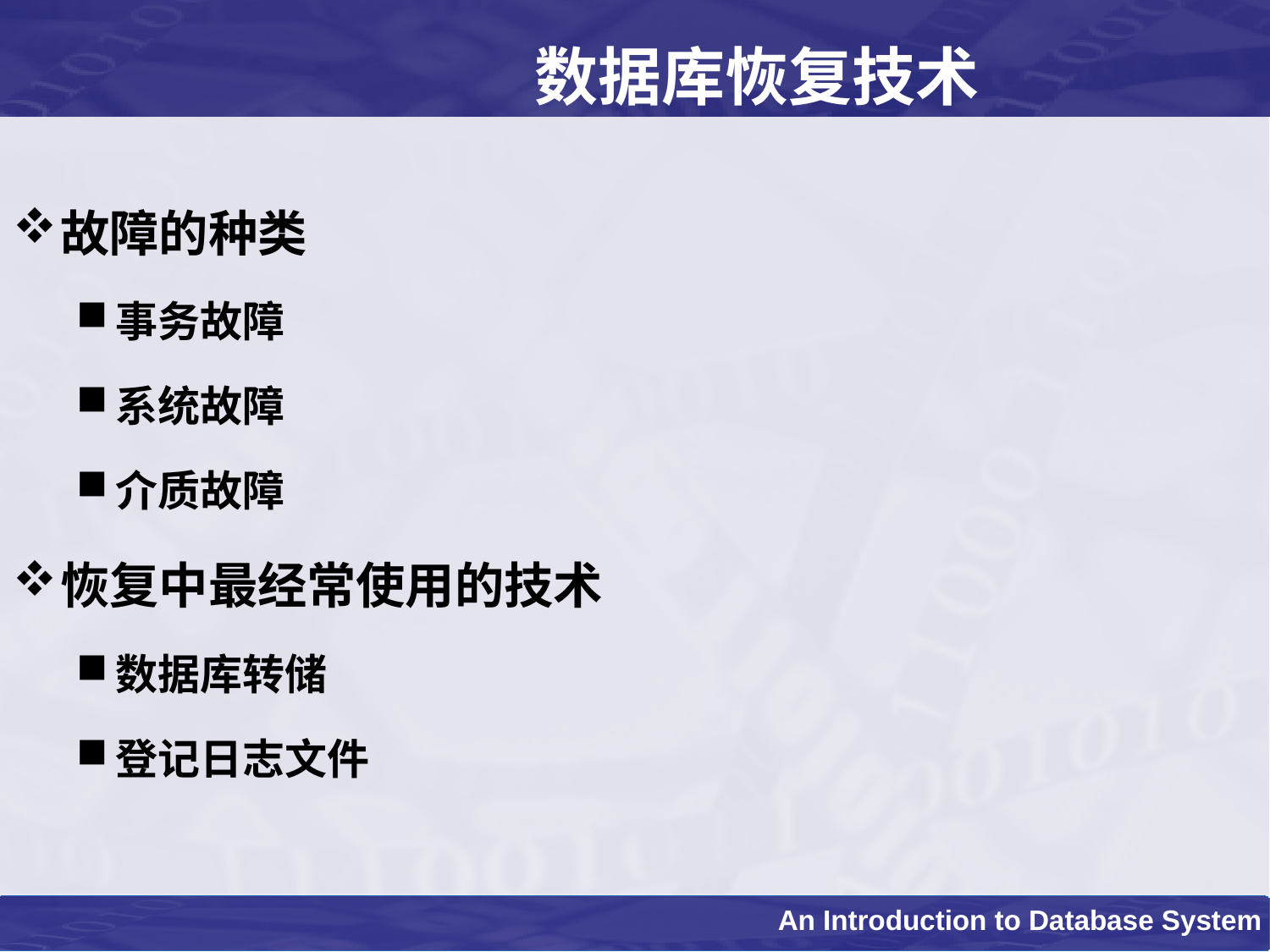

数据库恢复技术
故障的种类
事务故障
系统故障
介质故障
恢复中最经常使用的技术
数据库转储
登记日志文件